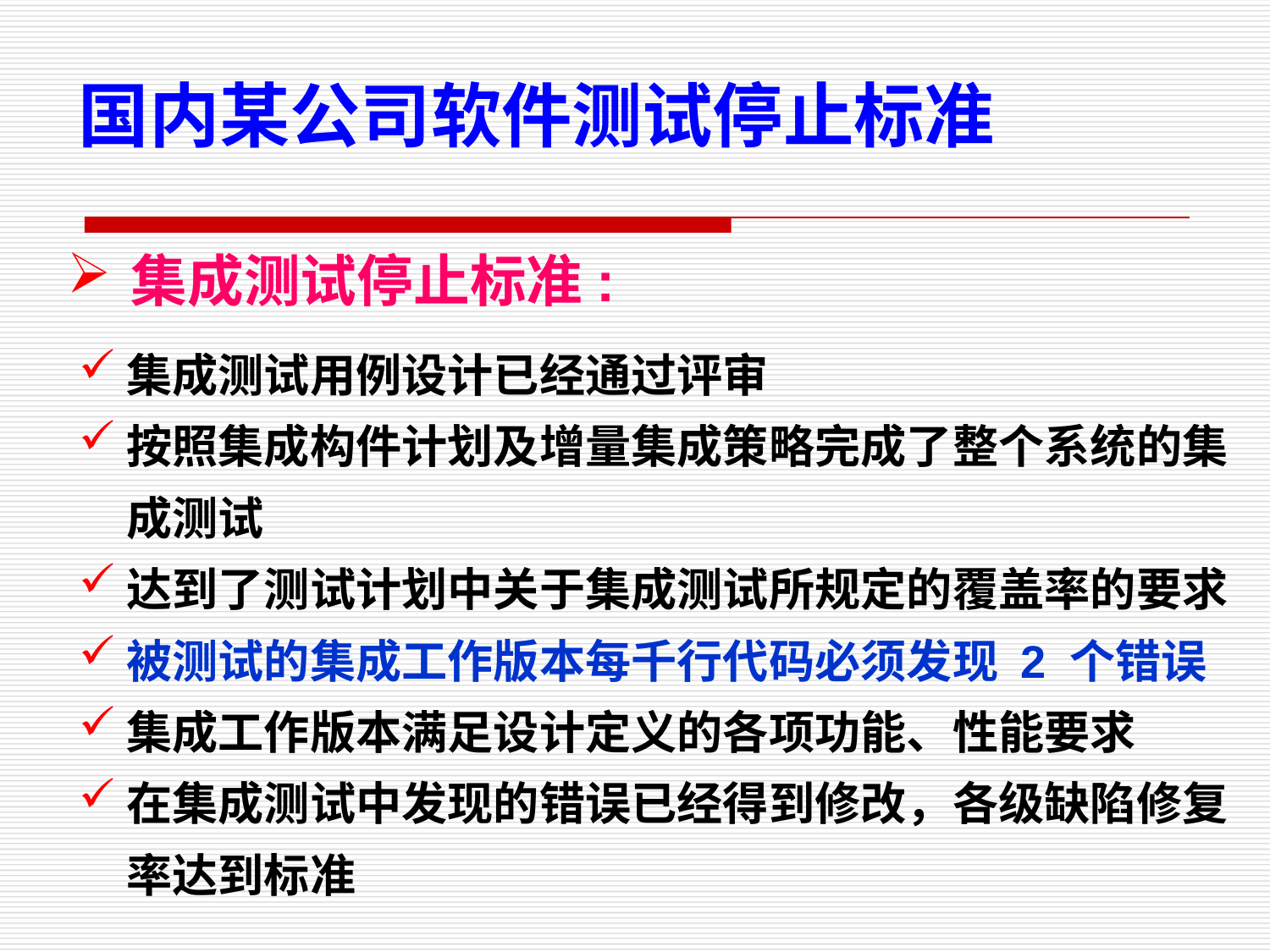

国内某公司软件测试停止标准
集成测试停止标准:
集成测试用例设计已经通过评审
按照集成构件计划及增量集成策略完成了整个系统的集成测试
达到了测试计划中关于集成测试所规定的覆盖率的要求
被测试的集成工作版本每千行代码必须发现 2 个错误
集成工作版本满足设计定义的各项功能、性能要求
在集成测试中发现的错误已经得到修改，各级缺陷修复率达到标准